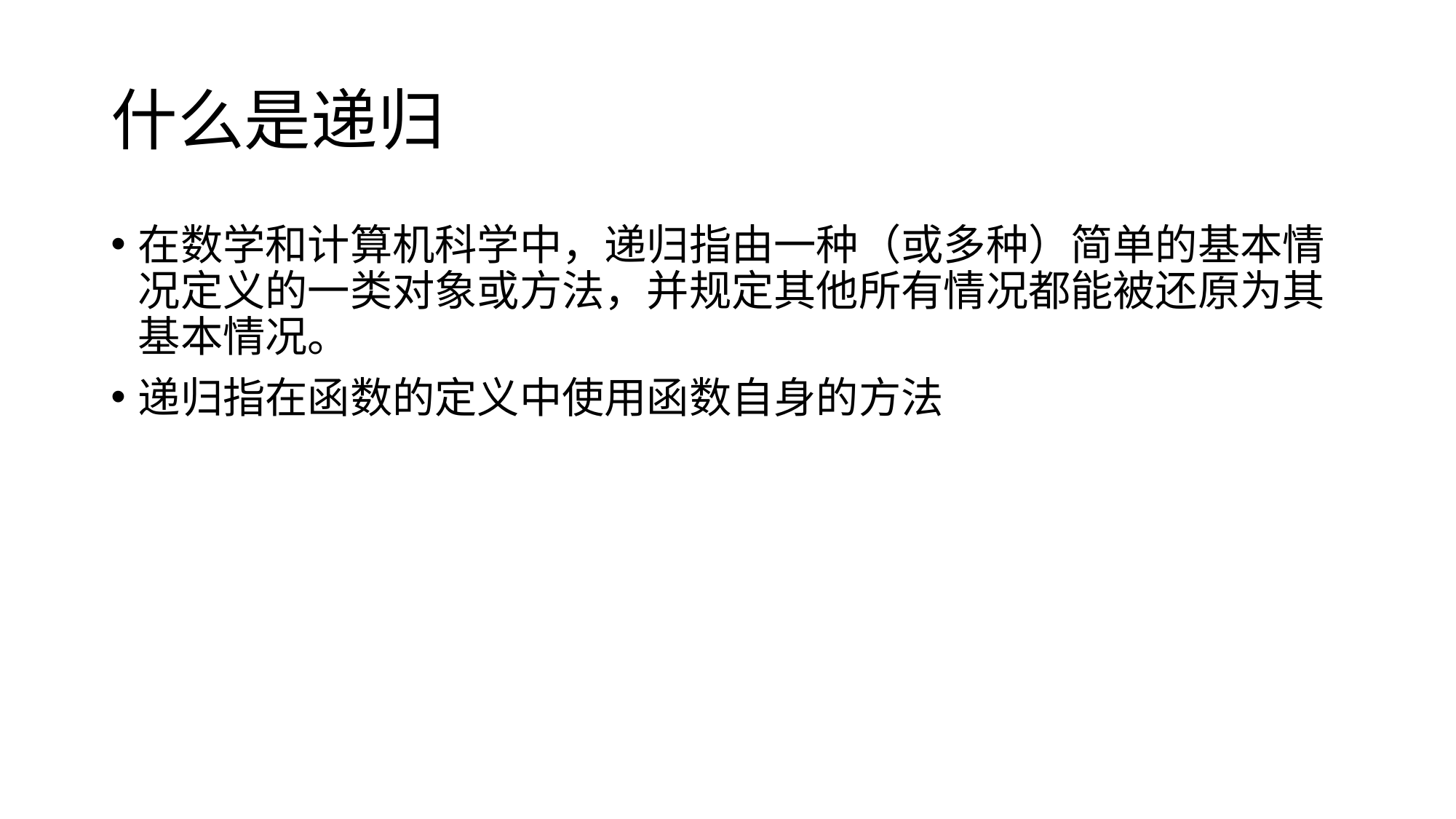

# 什么是递归
在数学和计算机科学中，递归指由一种（或多种）简单的基本情况定义的一类对象或方法，并规定其他所有情况都能被还原为其基本情况。
递归指在函数的定义中使用函数自身的方法